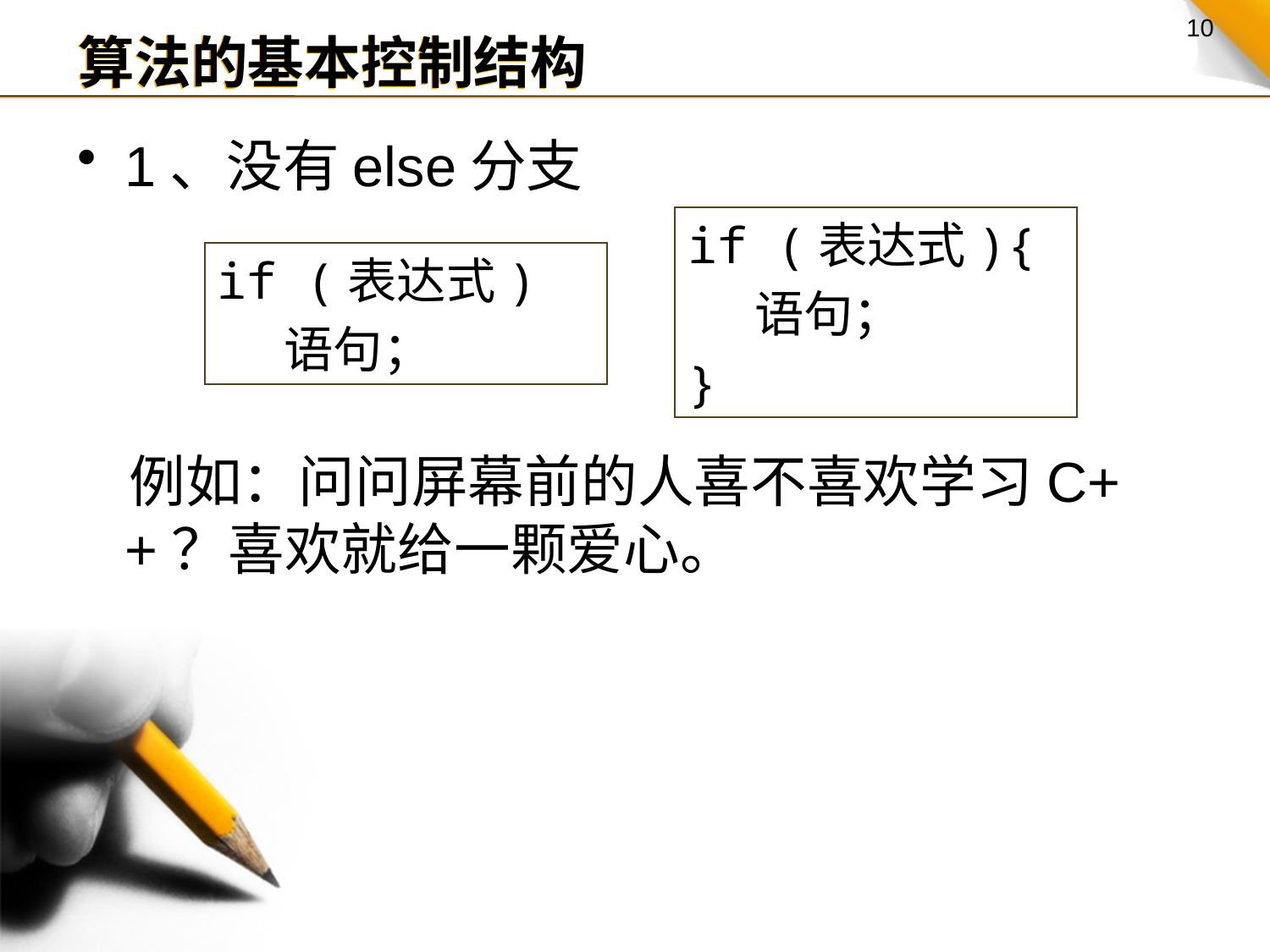

算法的基本控制结构
1、没有else分支

   例如：问问屏幕前的人喜不喜欢学习C++？喜欢就给一颗爱心。
if (表达式){
     语句；
}
if (表达式)
     语句；